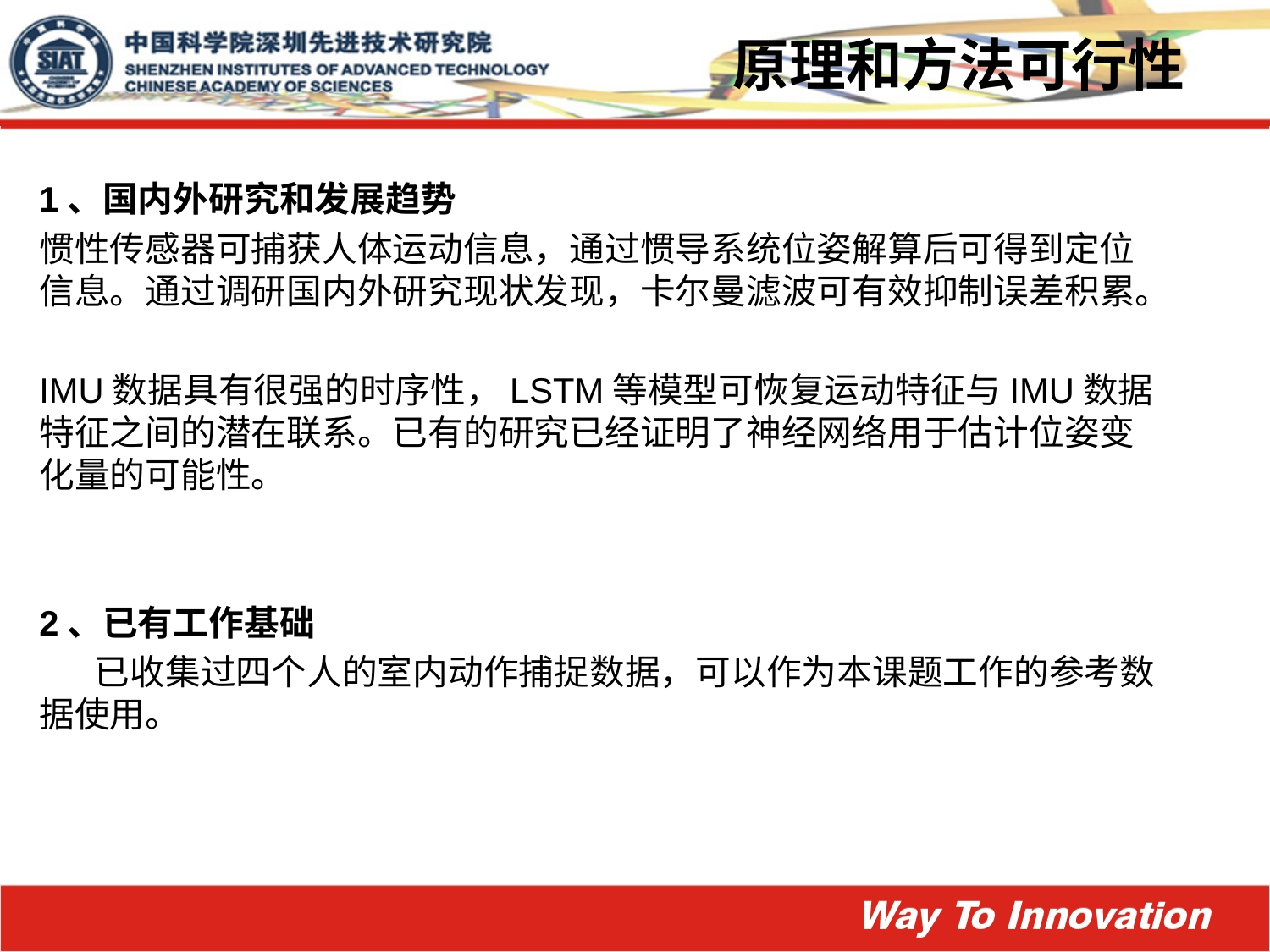

原理和方法可行性
1、国内外研究和发展趋势
惯性传感器可捕获人体运动信息，通过惯导系统位姿解算后可得到定位信息。通过调研国内外研究现状发现，卡尔曼滤波可有效抑制误差积累。

IMU数据具有很强的时序性，LSTM等模型可恢复运动特征与IMU数据特征之间的潜在联系。已有的研究已经证明了神经网络用于估计位姿变化量的可能性。

2、已有工作基础
      已收集过四个人的室内动作捕捉数据，可以作为本课题工作的参考数据使用。